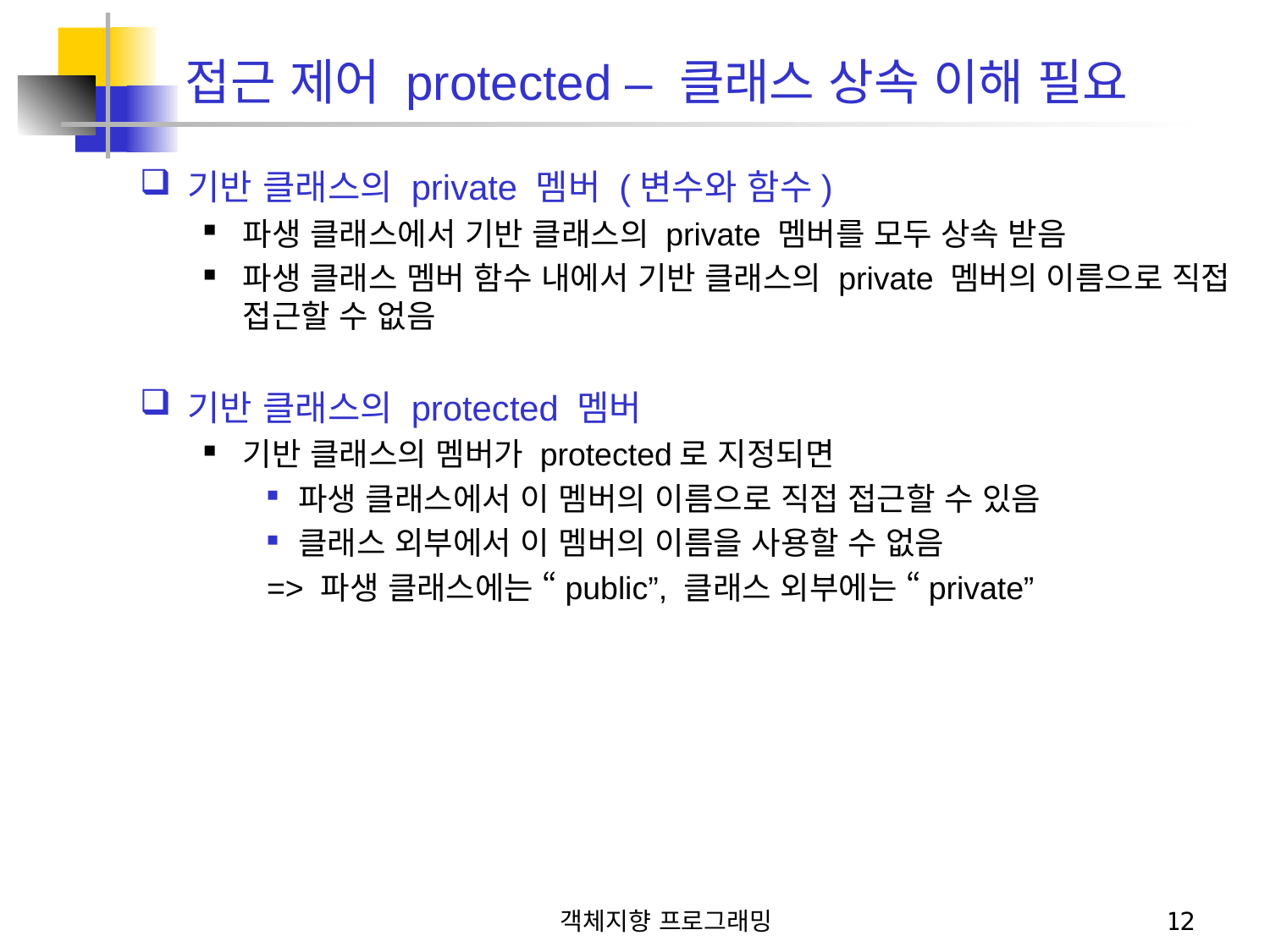

접근 제어 protected – 클래스 상속 이해 필요
기반 클래스의 private 멤버 (변수와 함수)
파생 클래스에서 기반 클래스의 private 멤버를 모두 상속 받음
파생 클래스 멤버 함수 내에서 기반 클래스의 private 멤버의 이름으로 직접 접근할 수 없음

기반 클래스의 protected 멤버
기반 클래스의 멤버가 protected로 지정되면
파생 클래스에서 이 멤버의 이름으로 직접 접근할 수 있음
클래스 외부에서 이 멤버의 이름을 사용할 수 없음
=> 파생 클래스에는 “public”, 클래스 외부에는 “private”

객체지향 프로그래밍
12